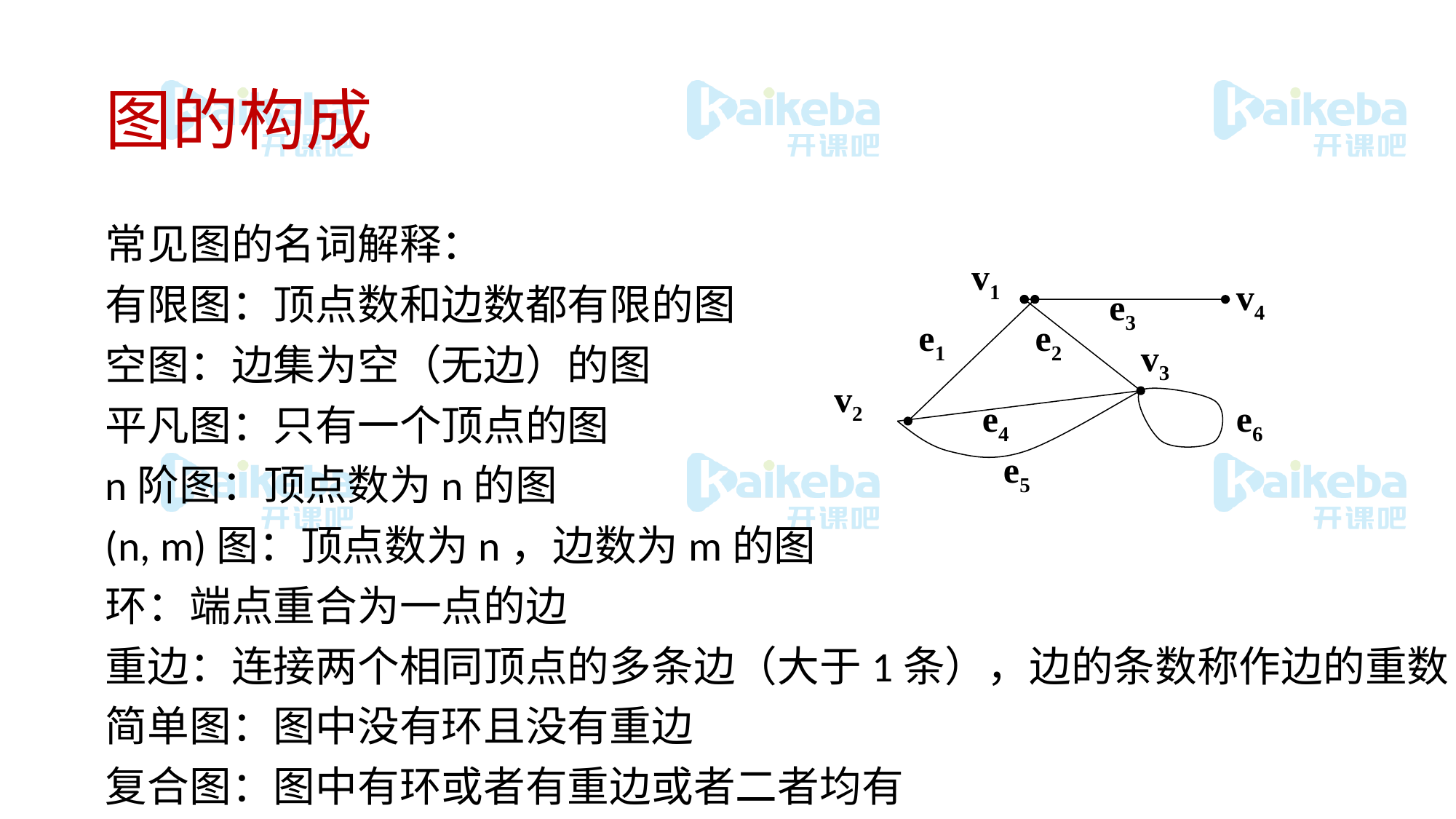

# 图的构成
常见图的名词解释：
有限图：顶点数和边数都有限的图
空图：边集为空（无边）的图
平凡图：只有一个顶点的图
n阶图：顶点数为n的图
(n, m)图：顶点数为n，边数为m的图
环：端点重合为一点的边
重边：连接两个相同顶点的多条边（大于1条），边的条数称作边的重数
简单图：图中没有环且没有重边
复合图：图中有环或者有重边或者二者均有
v1
v4
e3

e1
e2
v3
v2

e4
e6
e5